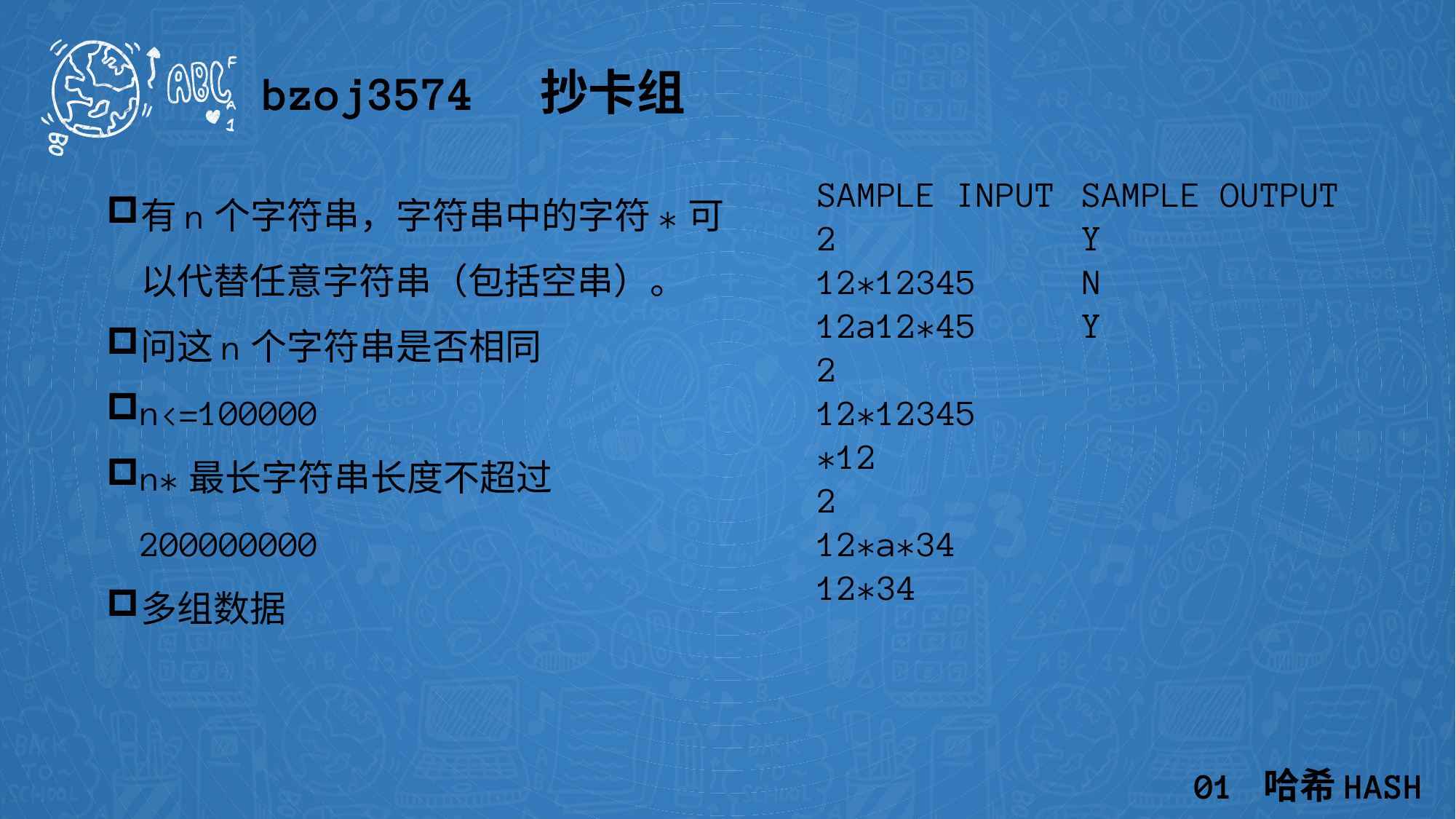

bzoj3574  抄卡组
有n个字符串，字符串中的字符*可以代替任意字符串（包括空串）。
问这n个字符串是否相同
n<=100000
n*最长字符串长度不超过200000000
多组数据
SAMPLE INPUT
2
12*12345
12a12*45
2
12*12345
*12
2
12*a*34
12*34
SAMPLE OUTPUT
Y
N
Y
01 哈希HASH